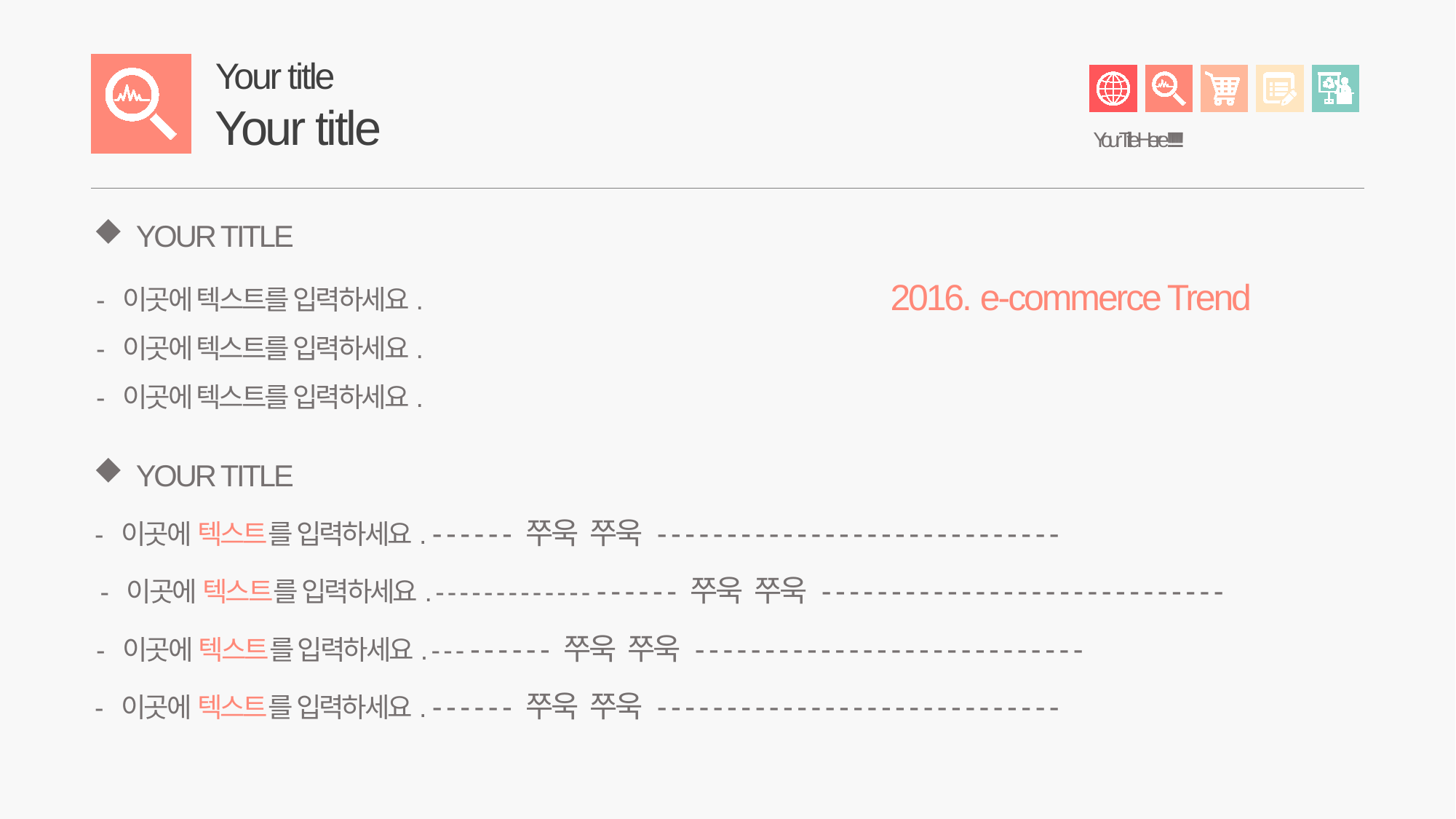

Your title
Your title

Your Title Here !!!!!!!!!!
 YOUR TITLE
2016. e-commerce Trend
-  이곳에 텍스트를 입력하세요.
-  이곳에 텍스트를 입력하세요.
-  이곳에 텍스트를 입력하세요.
 YOUR TITLE
-  이곳에 텍스트를 입력하세요. - - - - - - 쭈욱  쭈욱 - - - - - - - - - - - - - - - - - - - - - - - - - - - - -
-  이곳에 텍스트를 입력하세요. - - - - - - - - - - - - - - - - - - - 쭈욱  쭈욱 - - - - - - - - - - - - - - - - - - - - - - - - - - - - -
-  이곳에 텍스트를 입력하세요. - - - - - - - - - 쭈욱  쭈욱 - - - - - - - - - - - - - - - - - - - - - - - - - - - -
-  이곳에 텍스트를 입력하세요. - - - - - - 쭈욱  쭈욱 - - - - - - - - - - - - - - - - - - - - - - - - - - - - -